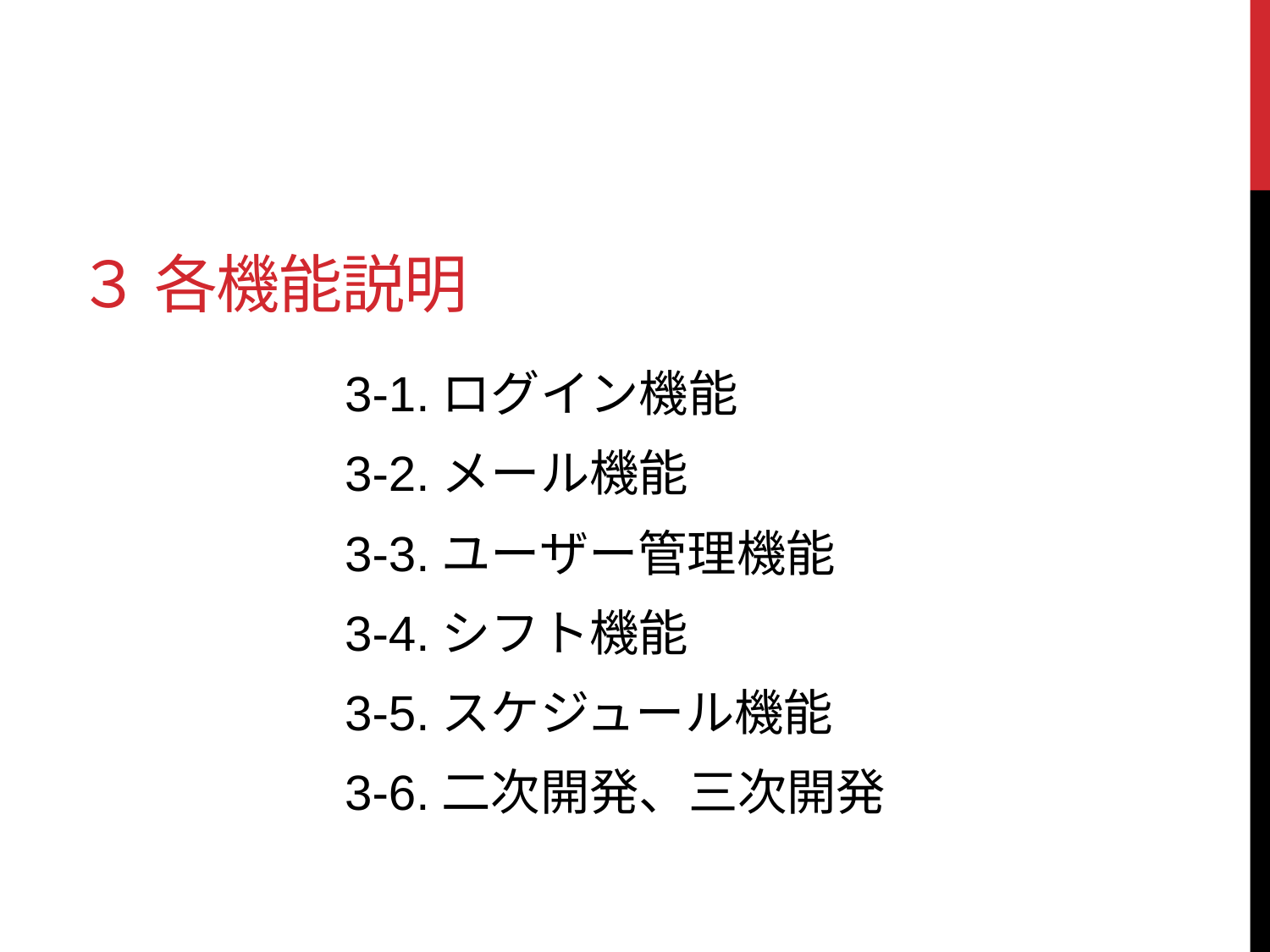

# ３ 各機能説明
	3-1.ログイン機能
	3-2.メール機能
	3-3.ユーザー管理機能
	3-4.シフト機能
	3-5.スケジュール機能
	3-6.二次開発、三次開発